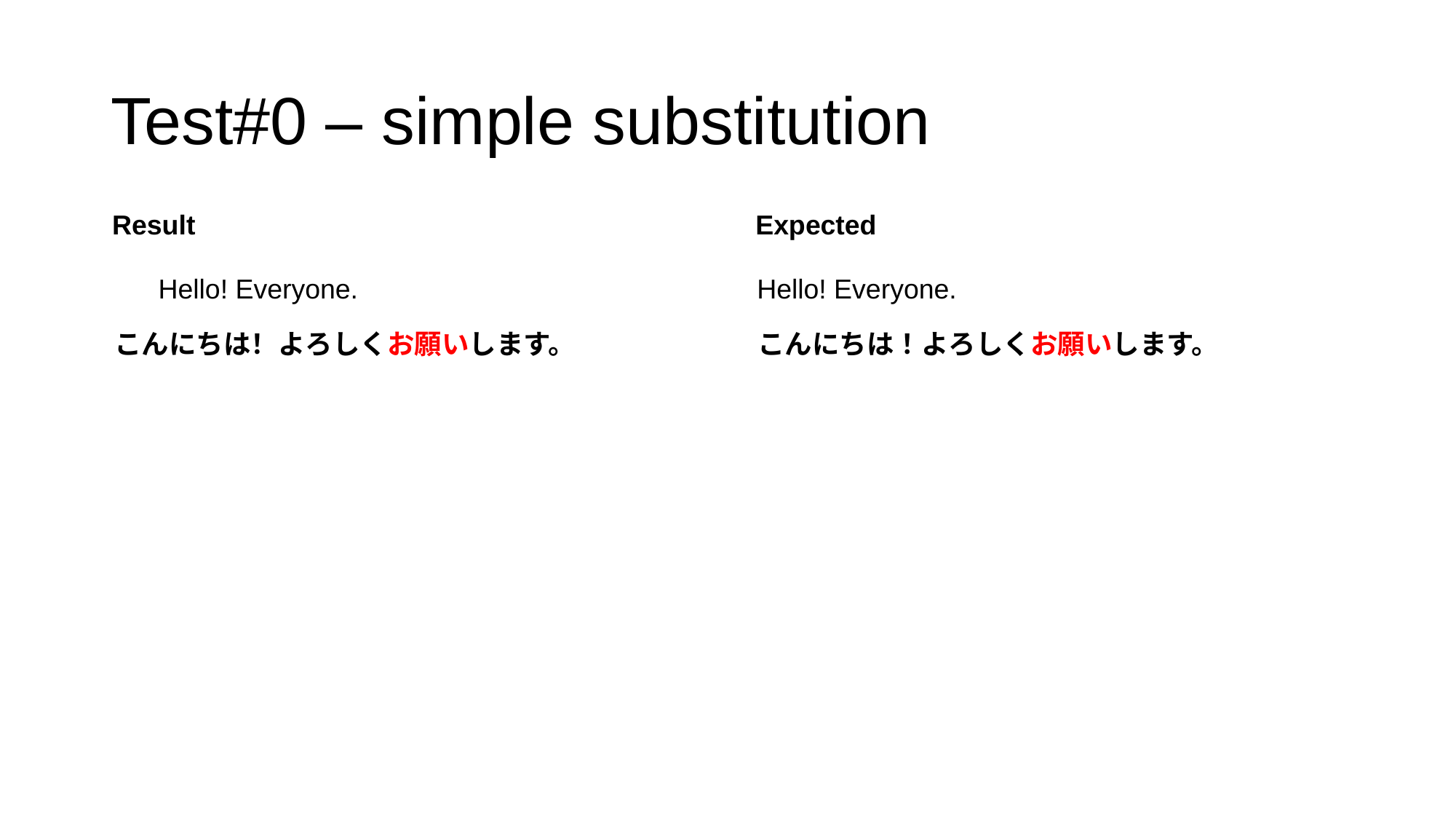

# Test#0 – simple substitution
Result
Expected
Hello! Everyone.
Hello! Everyone.
こんにちは！よろしくお願いします。
こんにちは！よろしくお願いします。